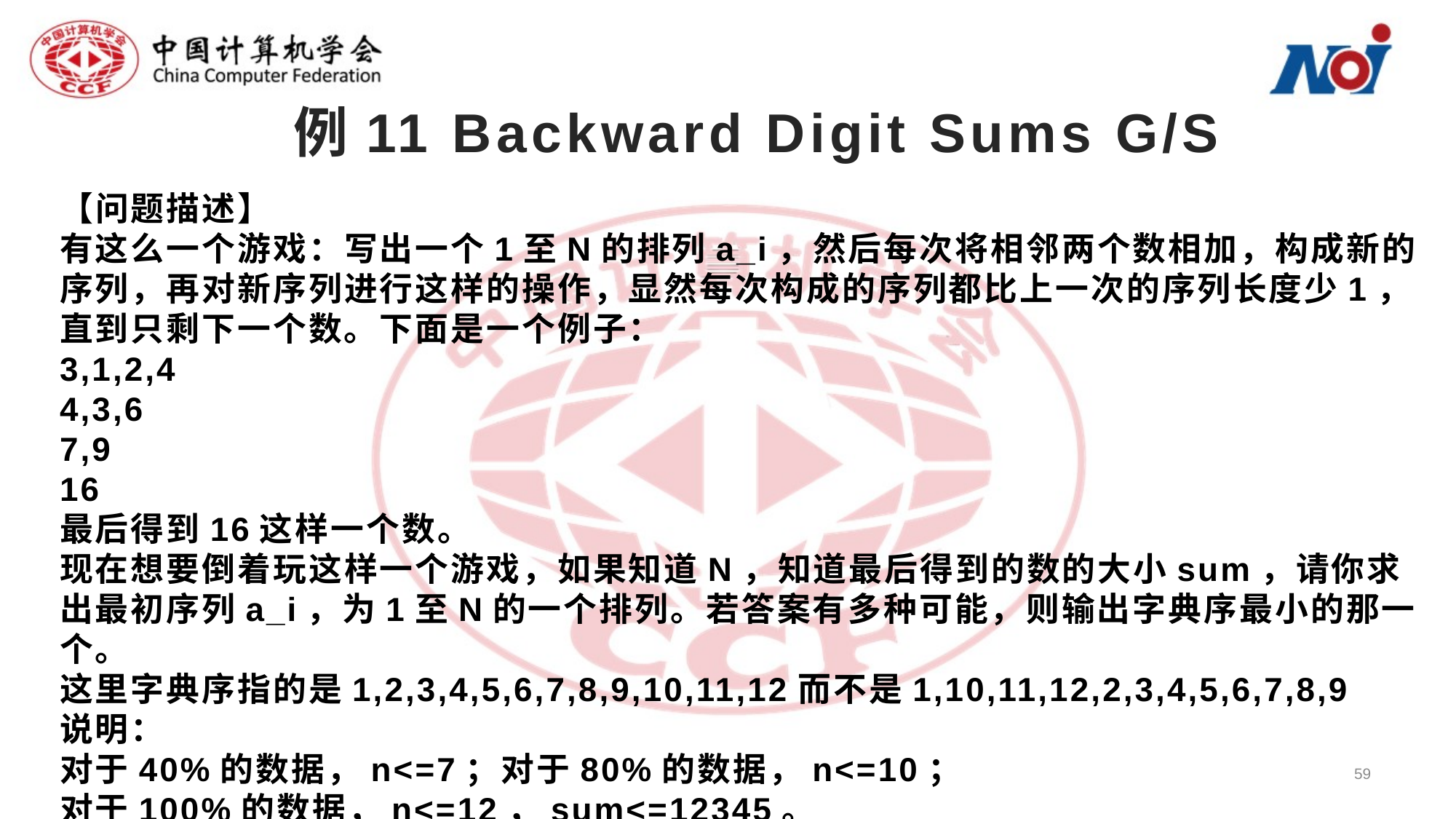

# 例11 Backward Digit Sums G/S
【问题描述】
有这么一个游戏：写出一个1至N的排列a_i，然后每次将相邻两个数相加，构成新的序列，再对新序列进行这样的操作，显然每次构成的序列都比上一次的序列长度少1，直到只剩下一个数。下面是一个例子：
3,1,2,4
4,3,6
7,9
16
最后得到16这样一个数。
现在想要倒着玩这样一个游戏，如果知道N，知道最后得到的数的大小sum，请你求出最初序列a_i，为1至N的一个排列。若答案有多种可能，则输出字典序最小的那一个。
这里字典序指的是1,2,3,4,5,6,7,8,9,10,11,12而不是1,10,11,12,2,3,4,5,6,7,8,9
说明：
对于40%的数据，n<=7；对于80%的数据，n<=10；
对于100%的数据，n<=12，sum<=12345。
59